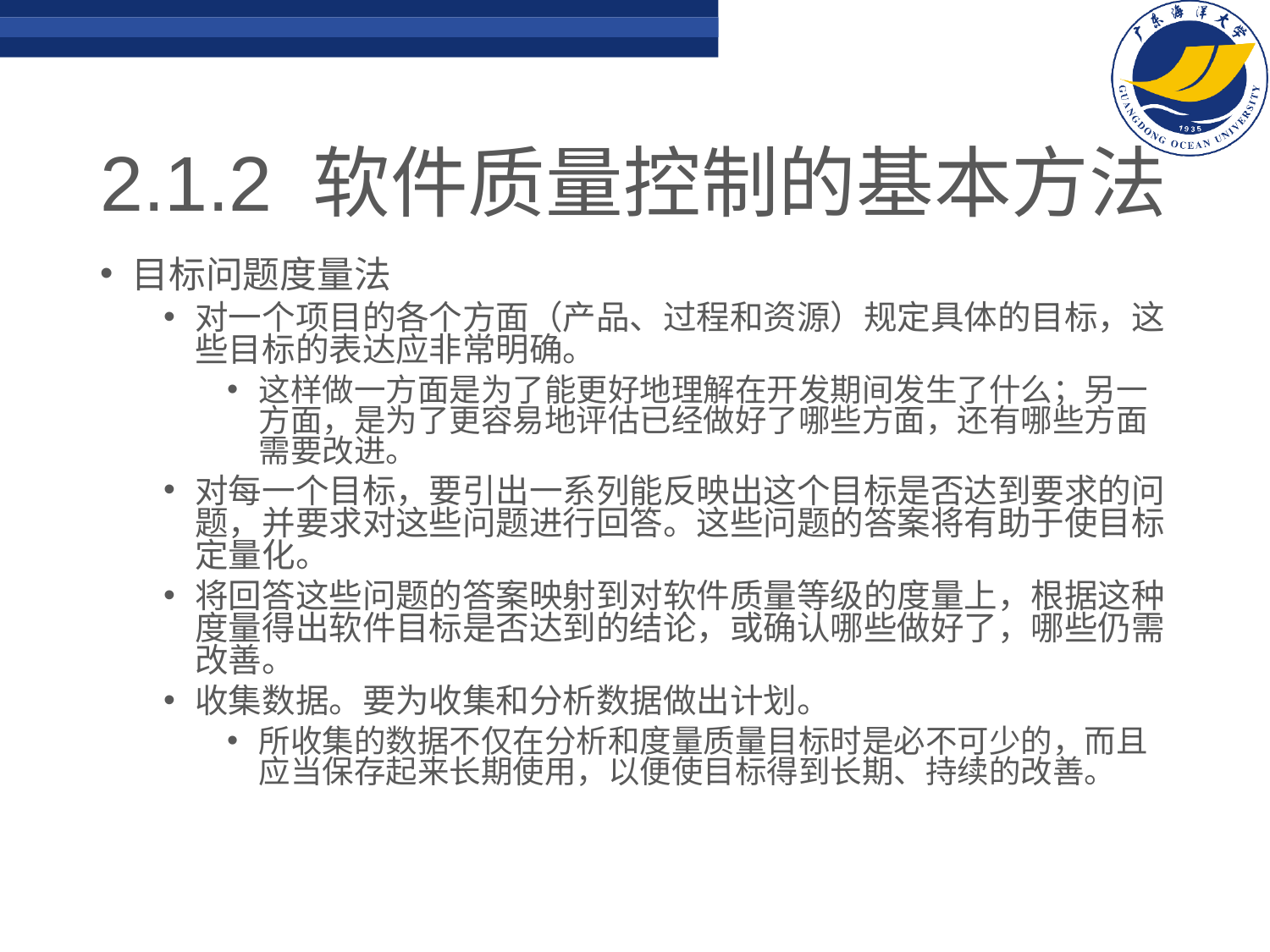

# 2.1.2 软件质量控制的基本方法
目标问题度量法
对一个项目的各个方面（产品、过程和资源）规定具体的目标，这些目标的表达应非常明确。
这样做一方面是为了能更好地理解在开发期间发生了什么；另一方面，是为了更容易地评估已经做好了哪些方面，还有哪些方面需要改进。
对每一个目标，要引出一系列能反映出这个目标是否达到要求的问题，并要求对这些问题进行回答。这些问题的答案将有助于使目标定量化。
将回答这些问题的答案映射到对软件质量等级的度量上，根据这种度量得出软件目标是否达到的结论，或确认哪些做好了，哪些仍需改善。
收集数据。要为收集和分析数据做出计划。
所收集的数据不仅在分析和度量质量目标时是必不可少的，而且应当保存起来长期使用，以便使目标得到长期、持续的改善。
7